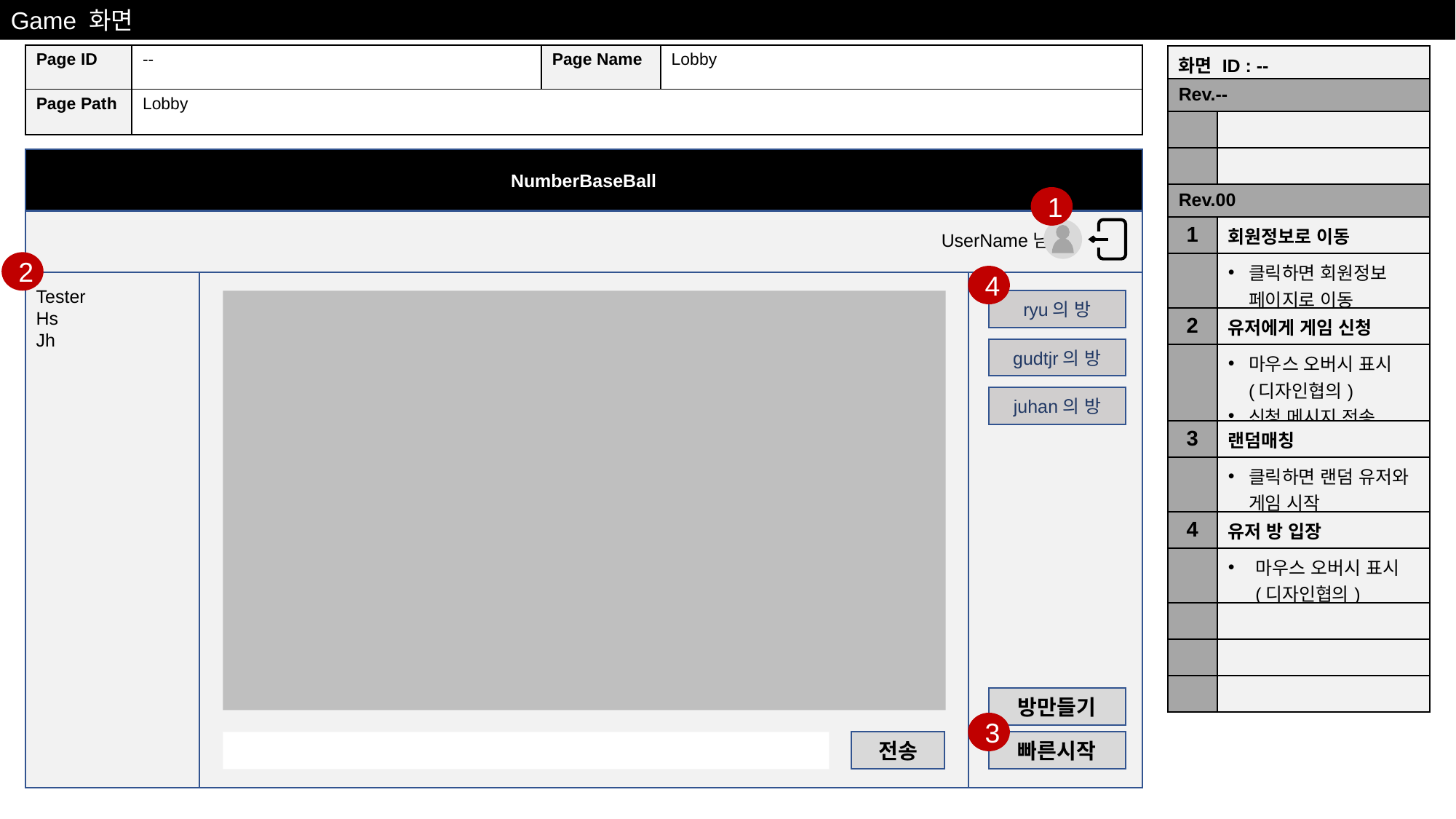

Game 화면
| Page ID | -- | Page Name | Lobby |
| --- | --- | --- | --- |
| Page Path | Lobby |  |  |
| 화면 ID : -- |  |
| --- | --- |
| Rev.-- |  |
|  |  |
|  |  |
| Rev.00 |  |
| 1 | 회원정보로 이동 |
|  | 클릭하면 회원정보 페이지로 이동 |
| 2 | 유저에게 게임 신청 |
|  | 마우스 오버시 표시(디자인협의) 신청 메시지 전송 |
| 3 | 랜덤매칭 |
|  | 클릭하면 랜덤 유저와 게임 시작 |
| 4 | 유저 방 입장 |
|  | 마우스 오버시 표시(디자인협의) |
|  |  |
|  |  |
|  |  |
NumberBaseBall

UserName님

Tester
Hs
Jh

ryu의 방
gudtjr의 방
juhan의 방
방만들기

전송
빠른시작
1
2
4
3